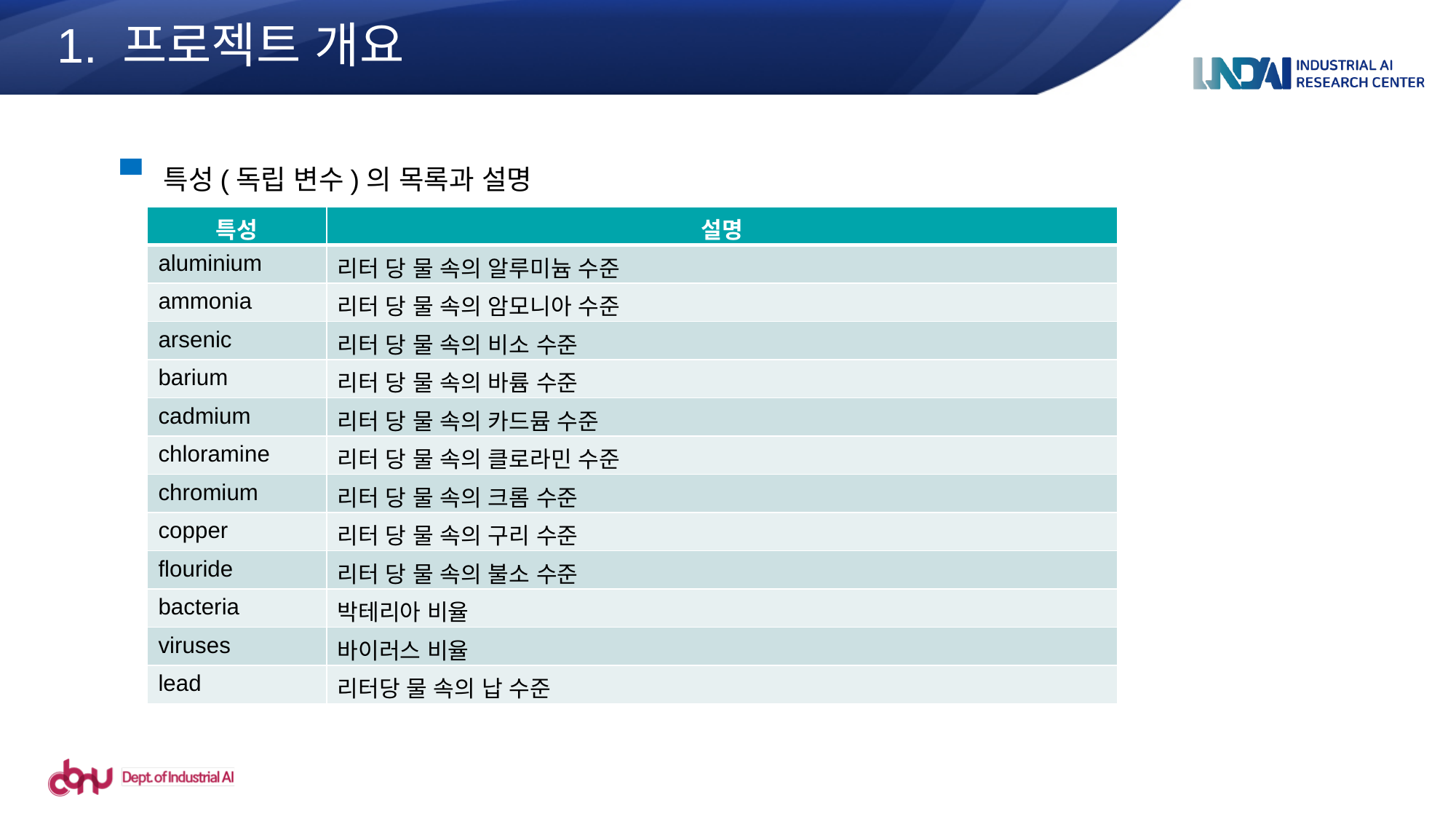

1. 프로젝트 개요
특성(독립 변수)의 목록과 설명

| 특성 | 설명 |
| --- | --- |
| aluminium | 리터 당 물 속의 알루미늄 수준 |
| ammonia | 리터 당 물 속의 암모니아 수준 |
| arsenic | 리터 당 물 속의 비소 수준 |
| barium | 리터 당 물 속의 바륨 수준 |
| cadmium | 리터 당 물 속의 카드뮴 수준 |
| chloramine | 리터 당 물 속의 클로라민 수준 |
| chromium | 리터 당 물 속의 크롬 수준 |
| copper | 리터 당 물 속의 구리 수준 |
| flouride | 리터 당 물 속의 불소 수준 |
| bacteria | 박테리아 비율 |
| viruses | 바이러스 비율 |
| lead | 리터당 물 속의 납 수준 |